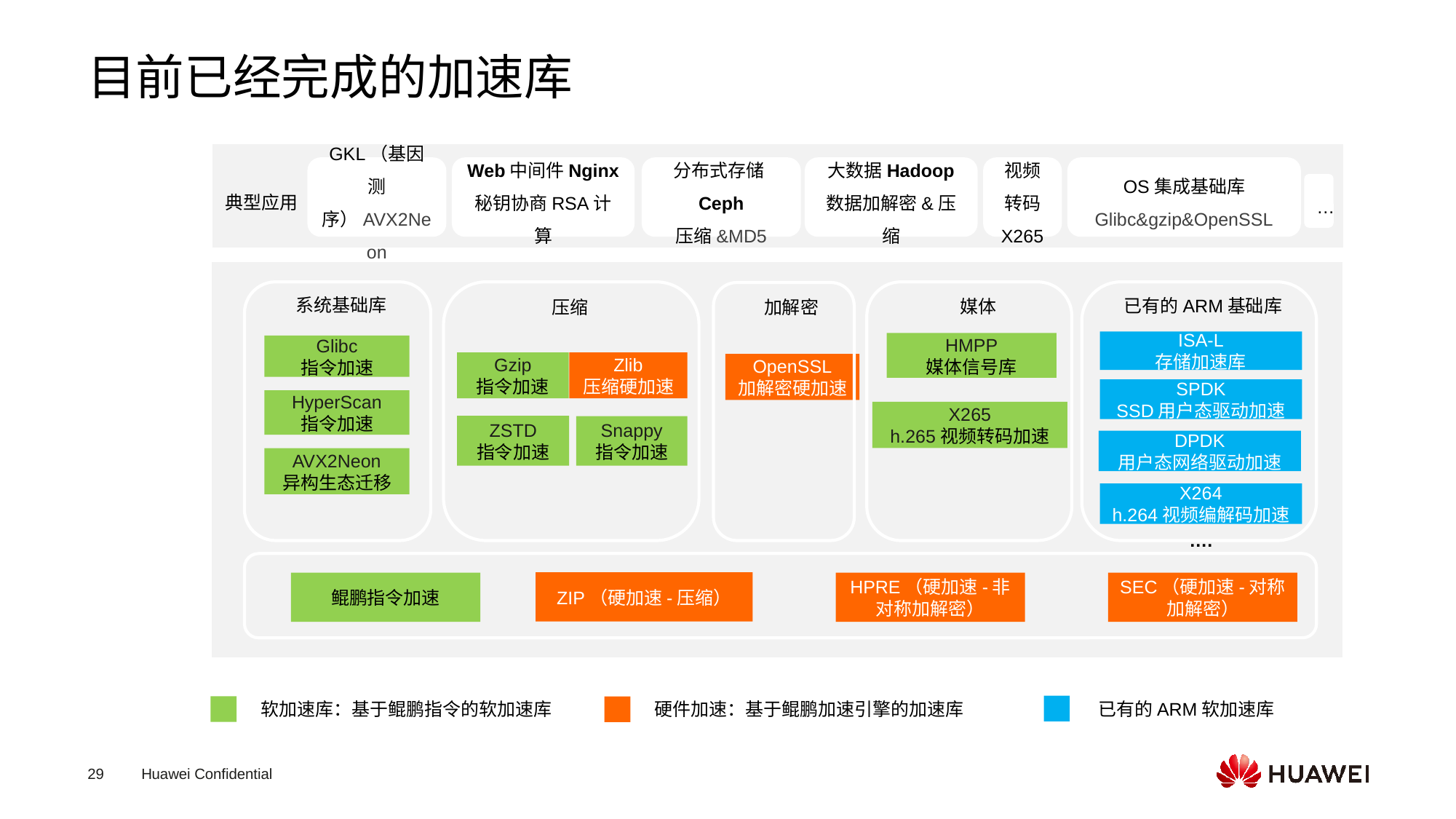

# 目前已经完成的加速库

GKL（基因测序）AVX2Neon
Web中间件Nginx
秘钥协商RSA计算
分布式存储Ceph
压缩&MD5
大数据Hadoop
数据加解密&压缩
视频转码
X265
OS集成基础库
Glibc&gzip&OpenSSL
…
典型应用

系统基础库
媒体
压缩
加解密
已有的ARM基础库
ISA-L
存储加速库
HMPP
媒体信号库
Glibc
指令加速
Gzip
指令加速
Zlib
压缩硬加速
OpenSSL
加解密硬加速
SPDK
SSD用户态驱动加速
HyperScan
指令加速
X265
h.265视频转码加速
ZSTD
指令加速
Snappy
指令加速
DPDK
用户态网络驱动加速
AVX2Neon
异构生态迁移
X264
h.264视频编解码加速
….

ZIP（硬加速-压缩）
鲲鹏指令加速
HPRE（硬加速-非对称加解密）
SEC（硬加速-对称加解密）
已有的ARM软加速库
软加速库：基于鲲鹏指令的软加速库
硬件加速：基于鲲鹏加速引擎的加速库